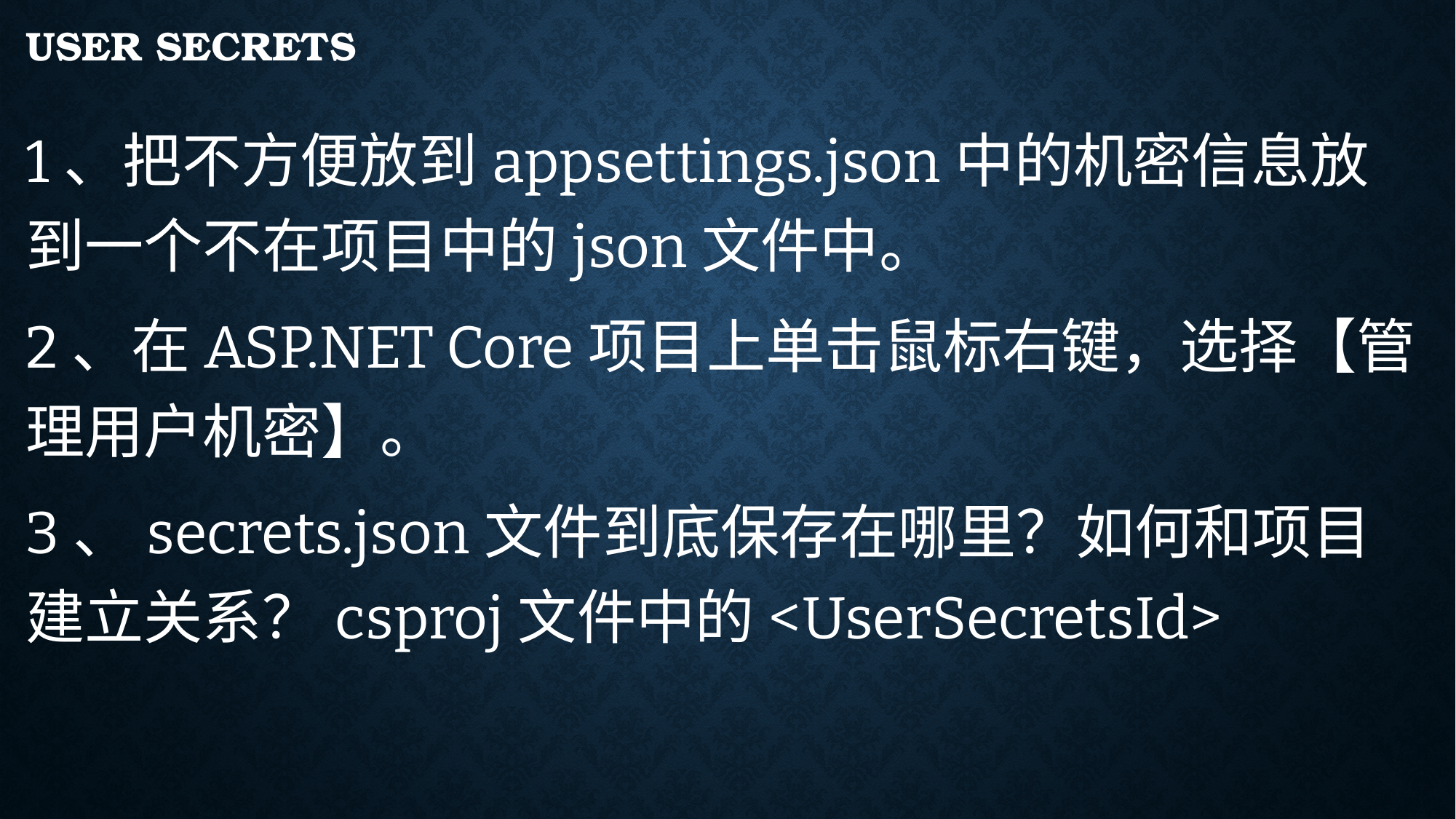

# User Secrets
1、把不方便放到appsettings.json中的机密信息放到一个不在项目中的json文件中。
2、在ASP.NET Core项目上单击鼠标右键，选择【管理用户机密】。
3、secrets.json文件到底保存在哪里？如何和项目建立关系？csproj文件中的<UserSecretsId>